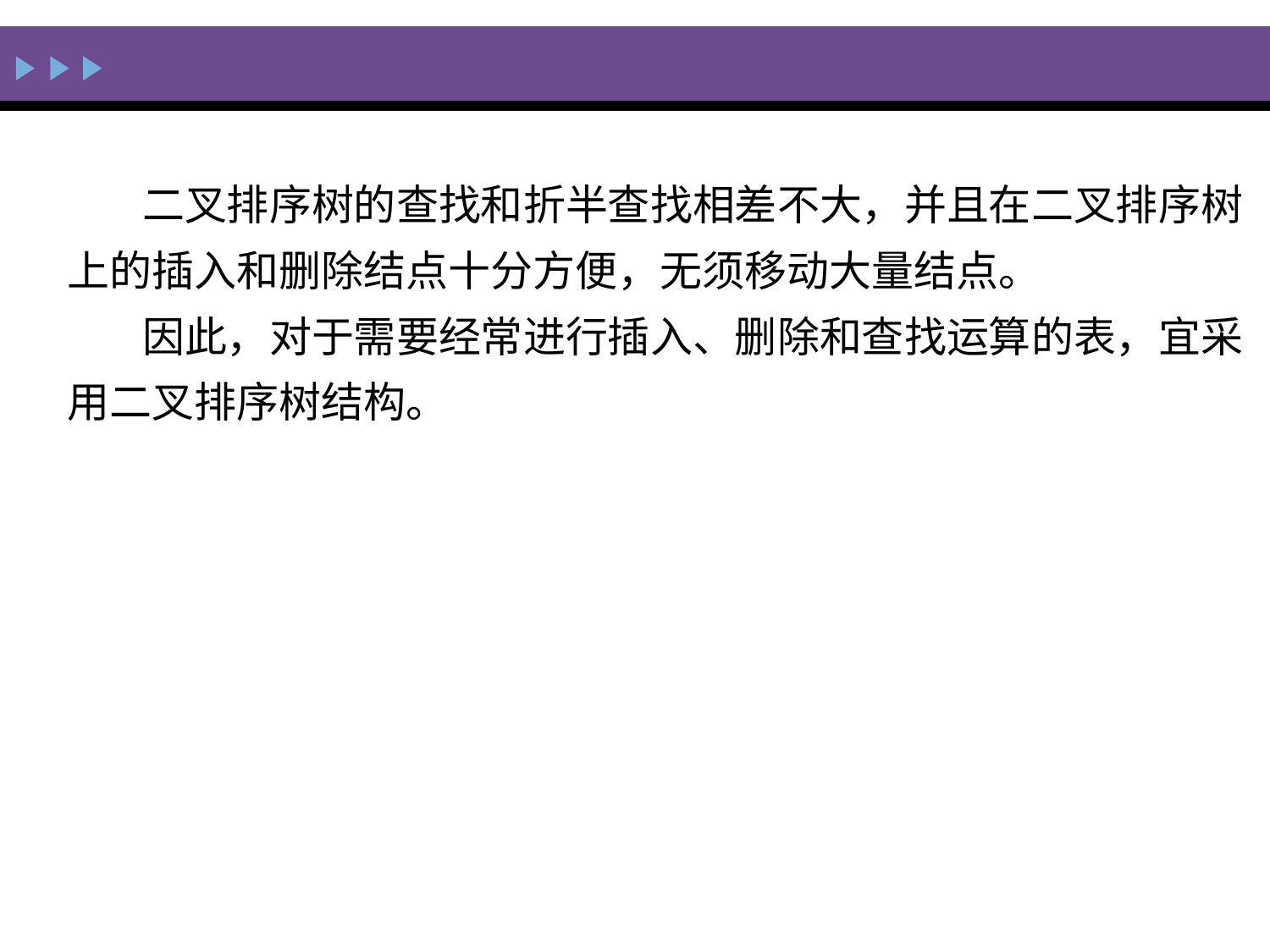

#
二叉排序树的查找和折半查找相差不大，并且在二叉排序树上的插入和删除结点十分方便，无须移动大量结点。
因此，对于需要经常进行插入、删除和查找运算的表，宜采用二叉排序树结构。